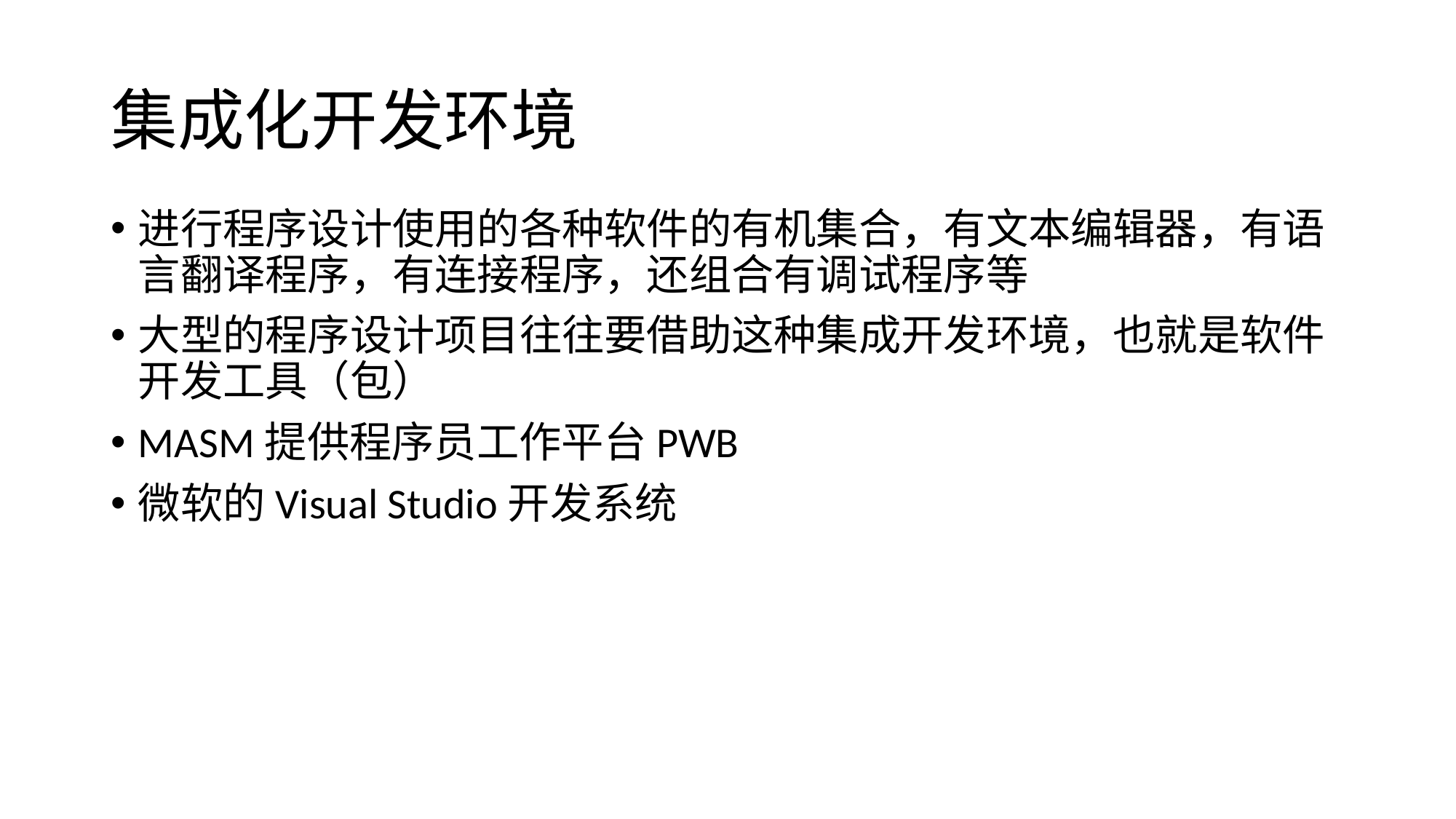

# 集成化开发环境
进行程序设计使用的各种软件的有机集合，有文本编辑器，有语言翻译程序，有连接程序，还组合有调试程序等
大型的程序设计项目往往要借助这种集成开发环境，也就是软件开发工具（包）
MASM提供程序员工作平台PWB
微软的Visual Studio开发系统